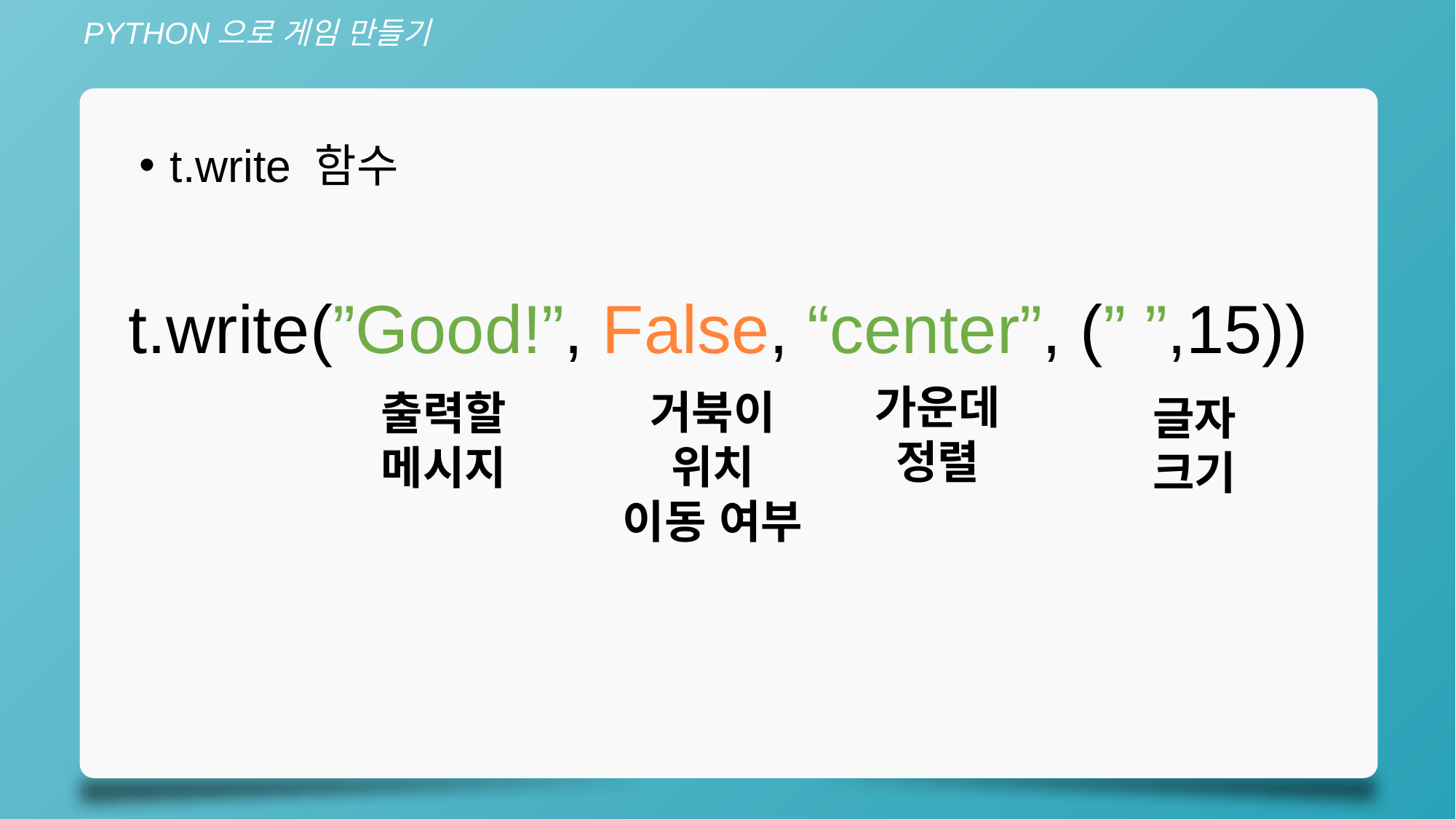

PYTHON으로 게임 만들기

t.write 함수
t.write(”Good!”, False, “center”, (” ”,15))
가운데
정렬
거북이
위치
이동 여부
출력할
메시지
글자
크기